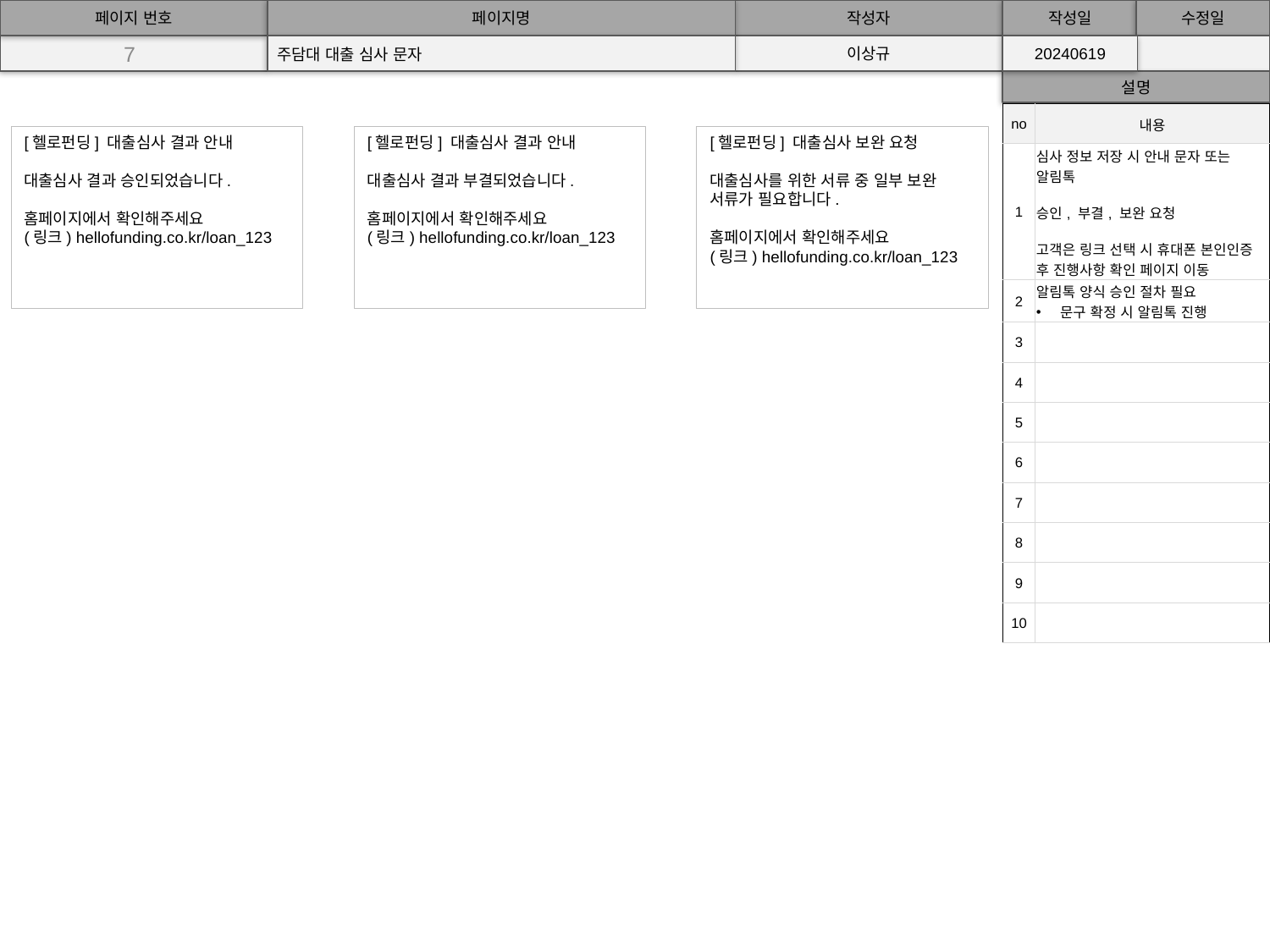

페이지 번호
페이지명
작성자
작성일
수정일

이상규

7
20240619
주담대 대출 심사 문자
설명
| no | 내용 |
| --- | --- |
| 1 | 심사 정보 저장 시 안내 문자 또는 알림톡 승인, 부결, 보완 요청 고객은 링크 선택 시 휴대폰 본인인증 후 진행사항 확인 페이지 이동 |
| 2 | 알림톡 양식 승인 절차 필요 문구 확정 시 알림톡 진행 |
| 3 |  |
| 4 |  |
| 5 |  |
| 6 |  |
| 7 |  |
| 8 |  |
| 9 |  |
| 10 |  |

[헬로펀딩] 대출심사 결과 안내

대출심사 결과 승인되었습니다.

홈페이지에서 확인해주세요
(링크) hellofunding.co.kr/loan_123

[헬로펀딩] 대출심사 결과 안내

대출심사 결과 부결되었습니다.

홈페이지에서 확인해주세요
(링크) hellofunding.co.kr/loan_123

[헬로펀딩] 대출심사 보완 요청

대출심사를 위한 서류 중 일부 보완 서류가 필요합니다.

홈페이지에서 확인해주세요
(링크) hellofunding.co.kr/loan_123